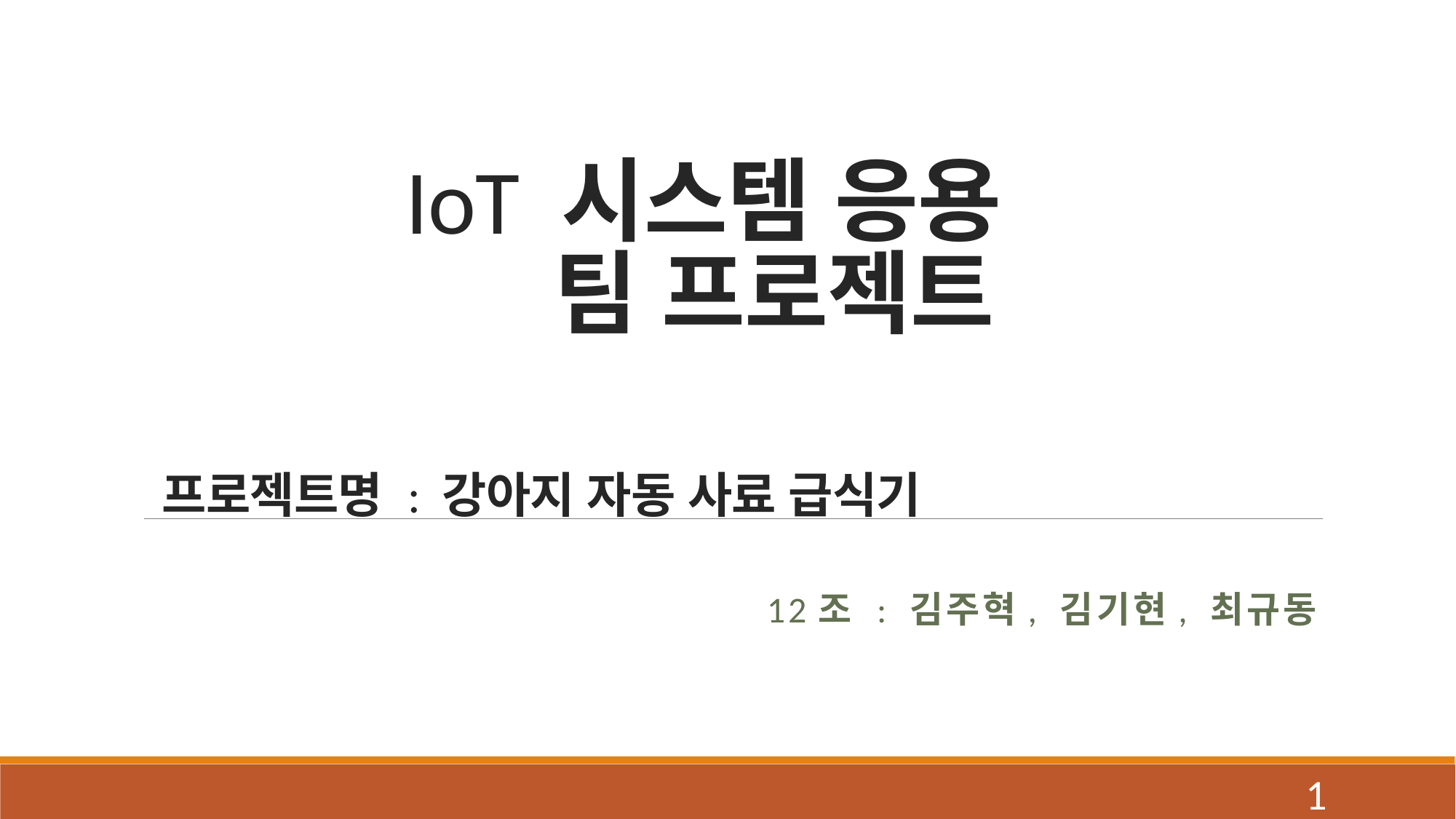

# IoT 시스템 응용 팀 프로젝트
프로젝트명 : 강아지 자동 사료 급식기
12조 : 김주혁, 김기현, 최규동
1